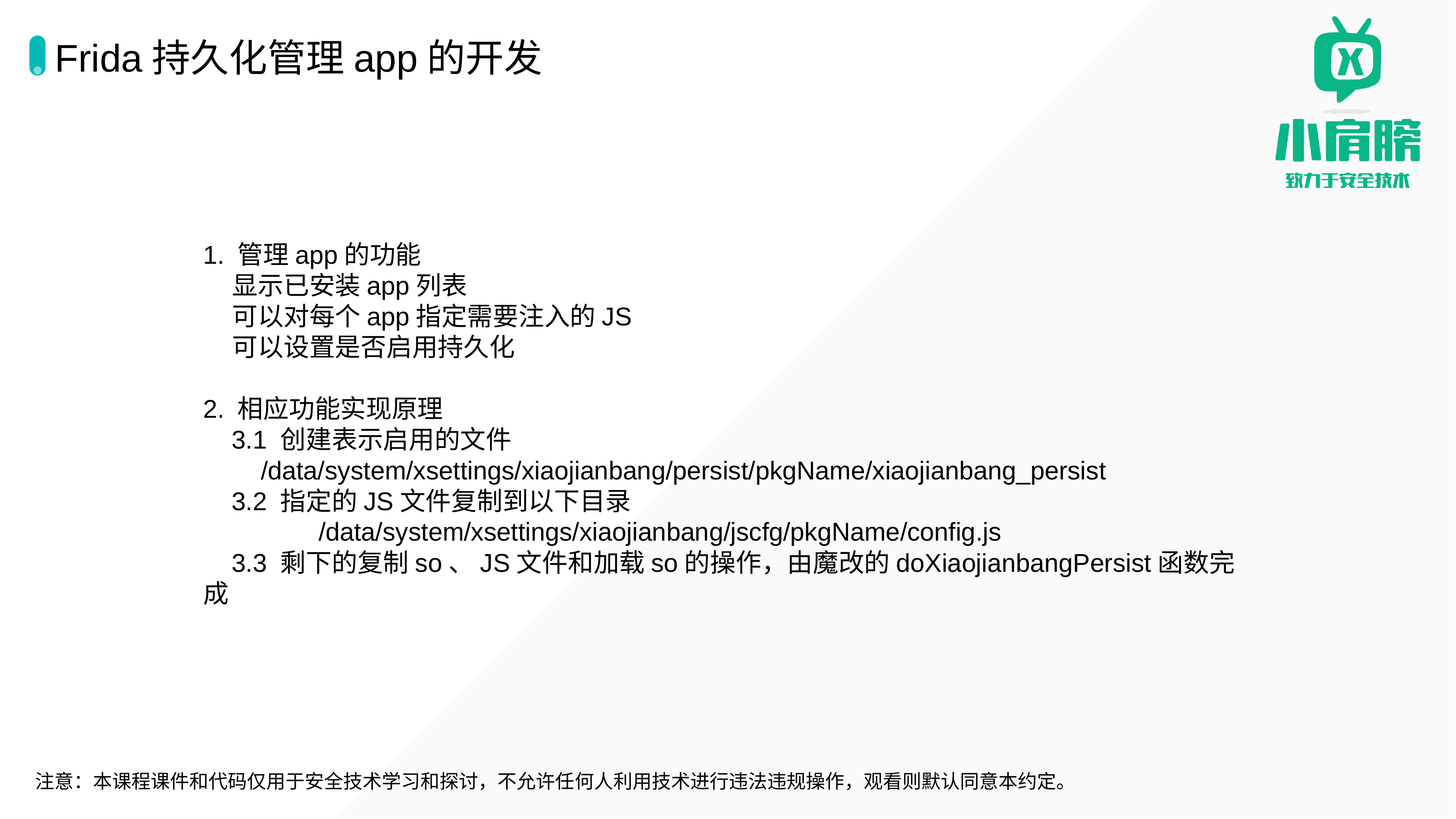

# Frida持久化管理app的开发
1. 管理app的功能
    显示已安装app列表
    可以对每个app指定需要注入的JS
    可以设置是否启用持久化

2. 相应功能实现原理
    3.1 创建表示启用的文件
	/data/system/xsettings/xiaojianbang/persist/pkgName/xiaojianbang_persist
    3.2 指定的JS文件复制到以下目录
	/data/system/xsettings/xiaojianbang/jscfg/pkgName/config.js
    3.3 剩下的复制so、JS文件和加载so的操作，由魔改的doXiaojianbangPersist函数完成